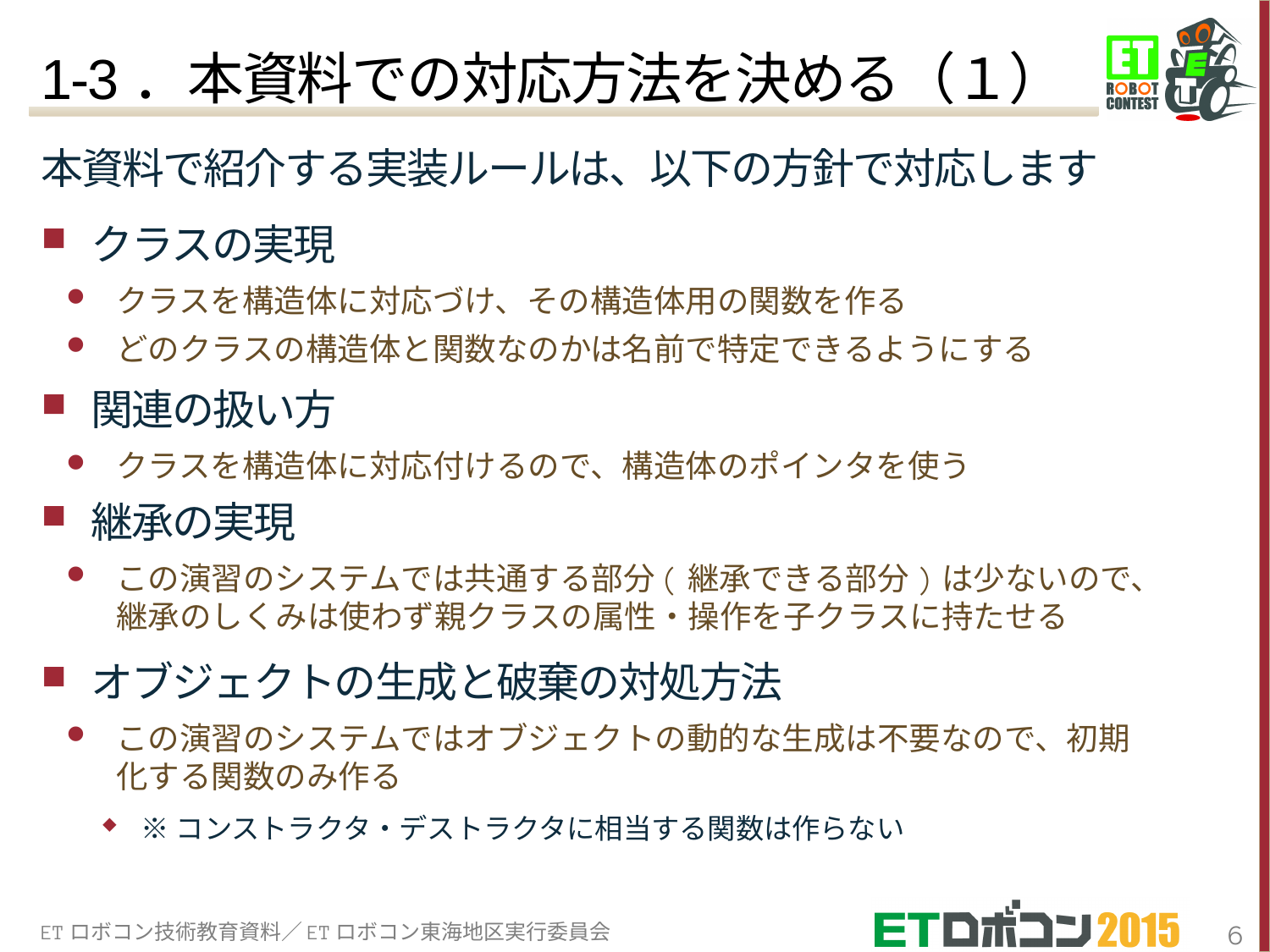

# 1-3．本資料での対応方法を決める（１）
本資料で紹介する実装ルールは、以下の方針で対応します
クラスの実現
クラスを構造体に対応づけ、その構造体用の関数を作る
どのクラスの構造体と関数なのかは名前で特定できるようにする
関連の扱い方
クラスを構造体に対応付けるので、構造体のポインタを使う
継承の実現
この演習のシステムでは共通する部分(継承できる部分)は少ないので、継承のしくみは使わず親クラスの属性・操作を子クラスに持たせる
オブジェクトの生成と破棄の対処方法
この演習のシステムではオブジェクトの動的な生成は不要なので、初期化する関数のみ作る
※コンストラクタ・デストラクタに相当する関数は作らない

ETロボコン技術教育資料／ETロボコン東海地区実行委員会
6